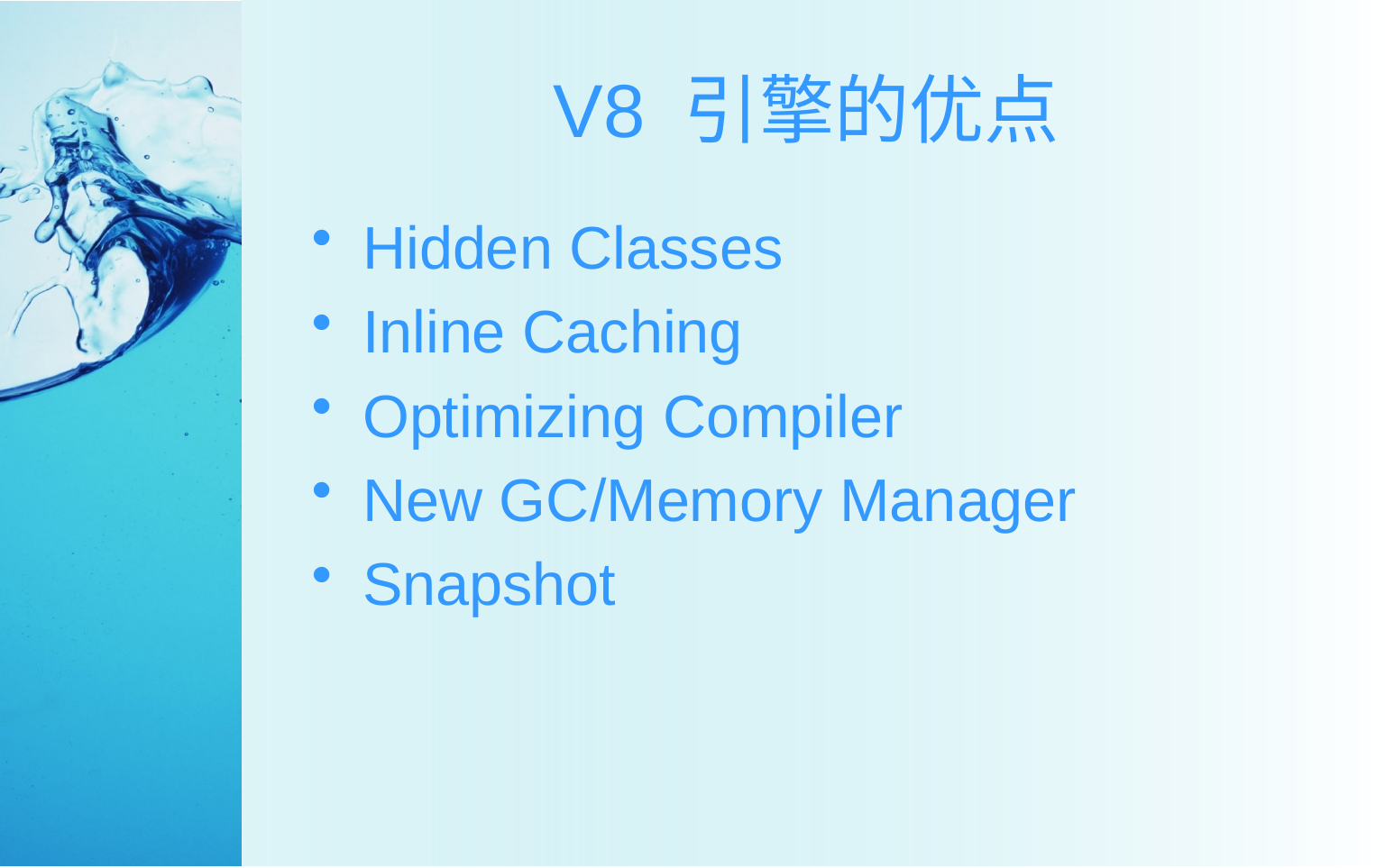

# V8 引擎的优点
Hidden Classes
Inline Caching
Optimizing Compiler
New GC/Memory Manager
Snapshot